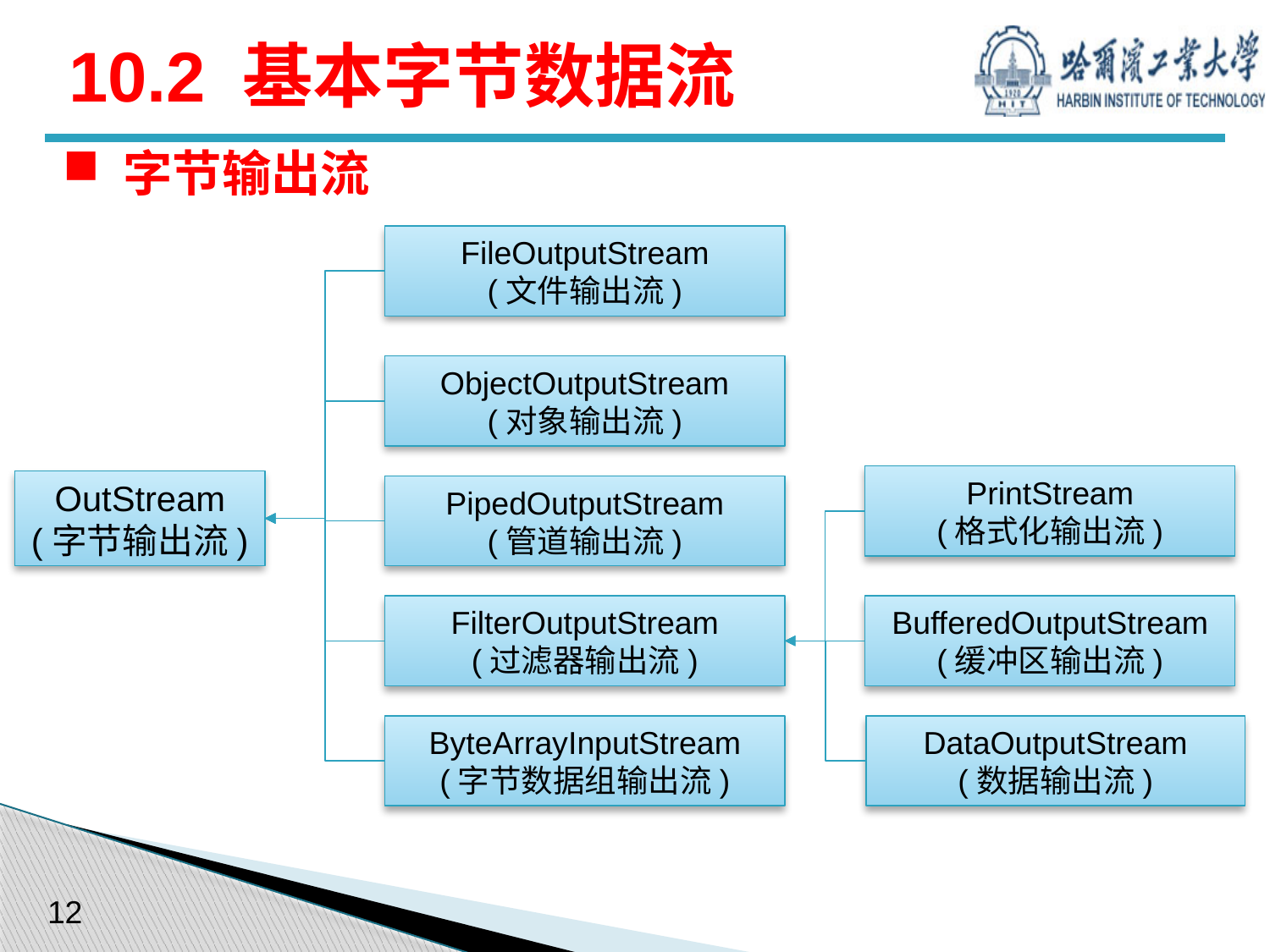

# 10.2 基本字节数据流
 字节输出流
FileOutputStream
(文件输出流)
ObjectOutputStream
(对象输出流)
PrintStream
(格式化输出流)
OutStream
(字节输出流)
PipedOutputStream
(管道输出流)
FilterOutputStream
(过滤器输出流)
BufferedOutputStream
(缓冲区输出流)
ByteArrayInputStream
(字节数据组输出流)
DataOutputStream
(数据输出流)